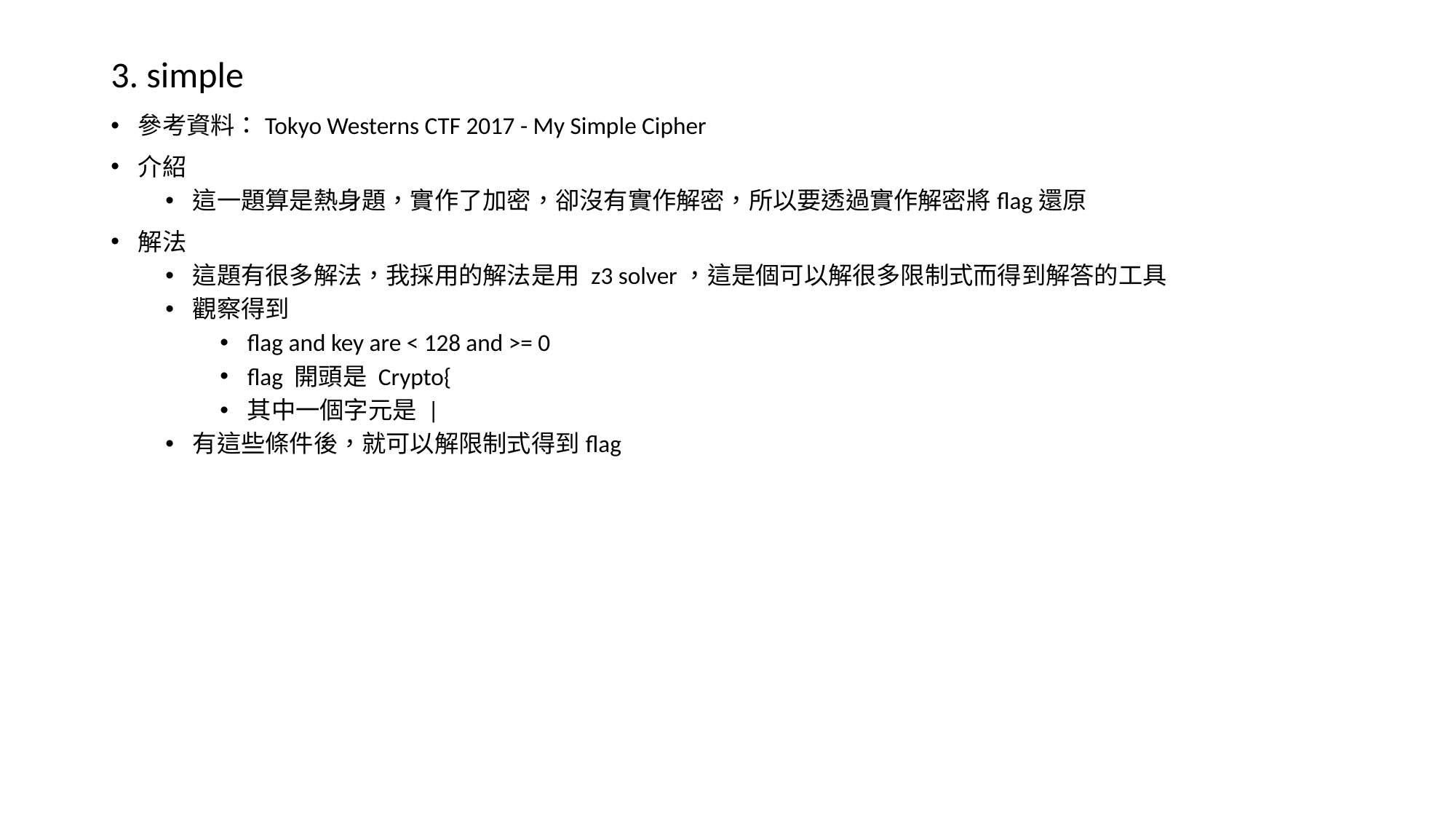

# 3. simple
參考資料：Tokyo Westerns CTF 2017 - My Simple Cipher
介紹
這一題算是熱身題，實作了加密，卻沒有實作解密，所以要透過實作解密將flag還原
解法
這題有很多解法，我採用的解法是用 z3 solver，這是個可以解很多限制式而得到解答的工具
觀察得到
flag and key are < 128 and >= 0
flag 開頭是 Crypto{
其中一個字元是 |
有這些條件後，就可以解限制式得到flag